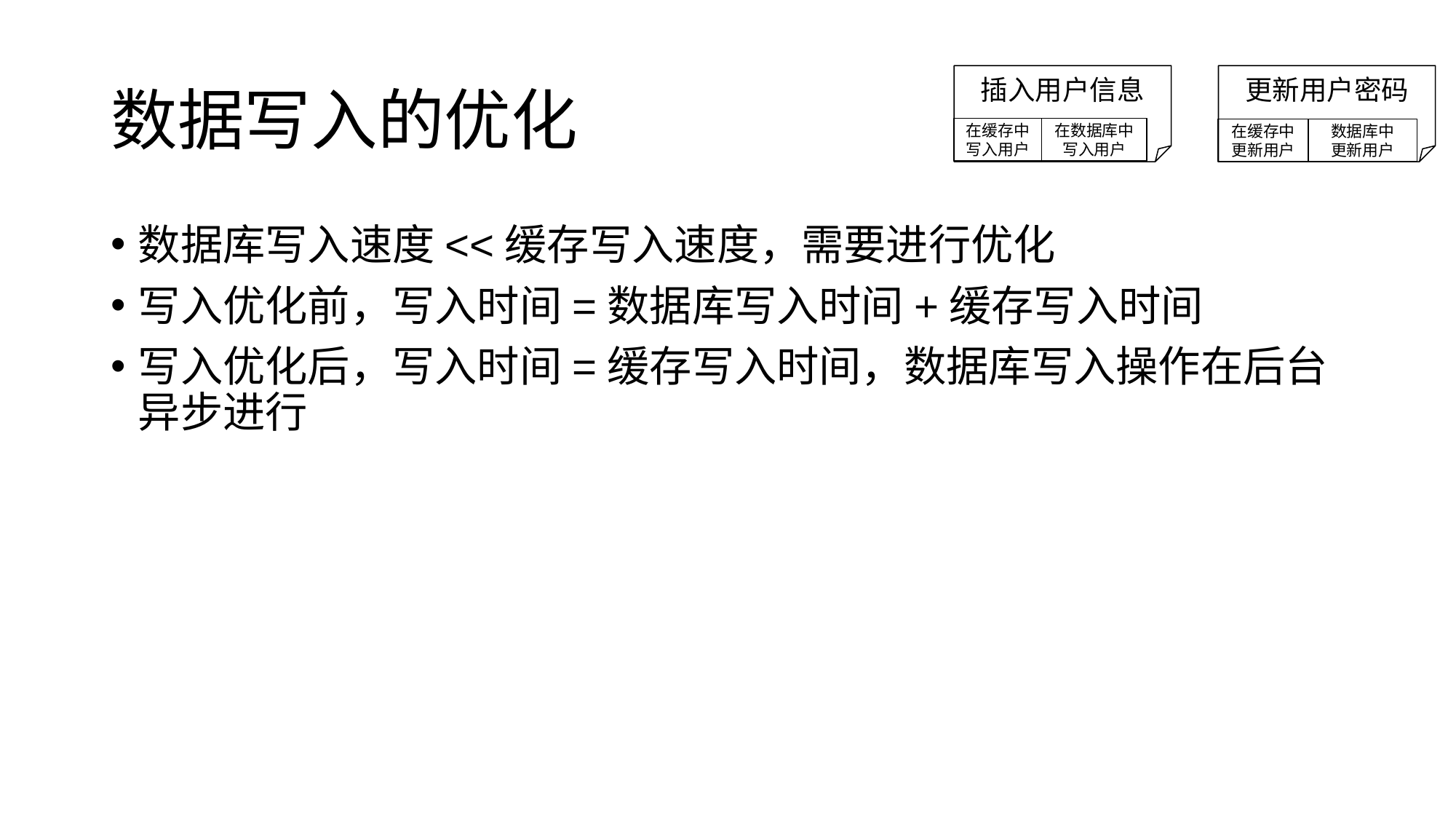

# 数据写入的优化
插入用户信息

在缓存中
写入用户
在数据库中
写入用户
更新用户密码

数据库中
更新用户
在缓存中
更新用户
数据库写入速度<<缓存写入速度，需要进行优化
写入优化前，写入时间=数据库写入时间+缓存写入时间
写入优化后，写入时间=缓存写入时间，数据库写入操作在后台异步进行